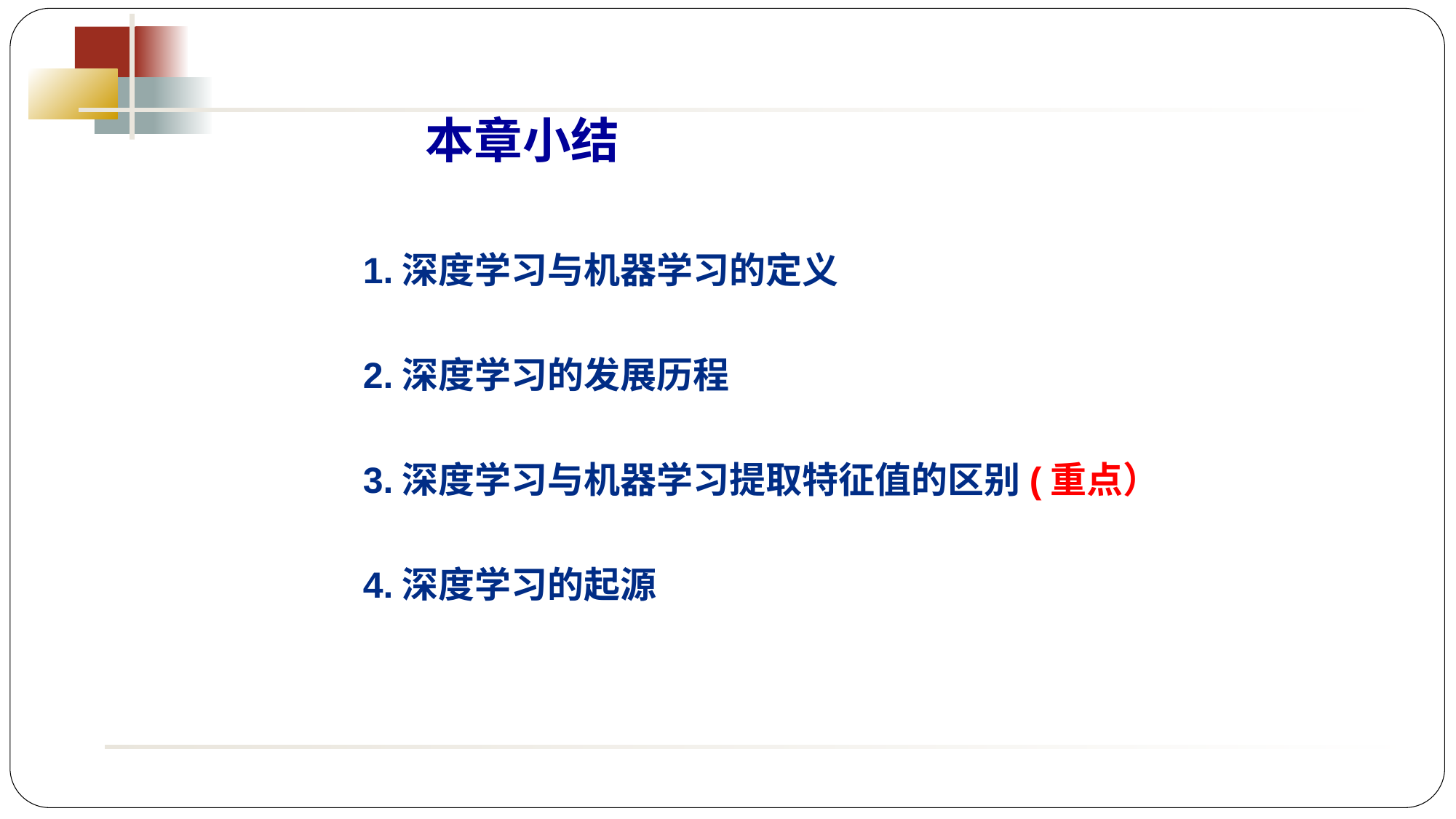

本章小结

          1.深度学习与机器学习的定义

          2.深度学习的发展历程

          3.深度学习与机器学习提取特征值的区别(重点）

          4.深度学习的起源